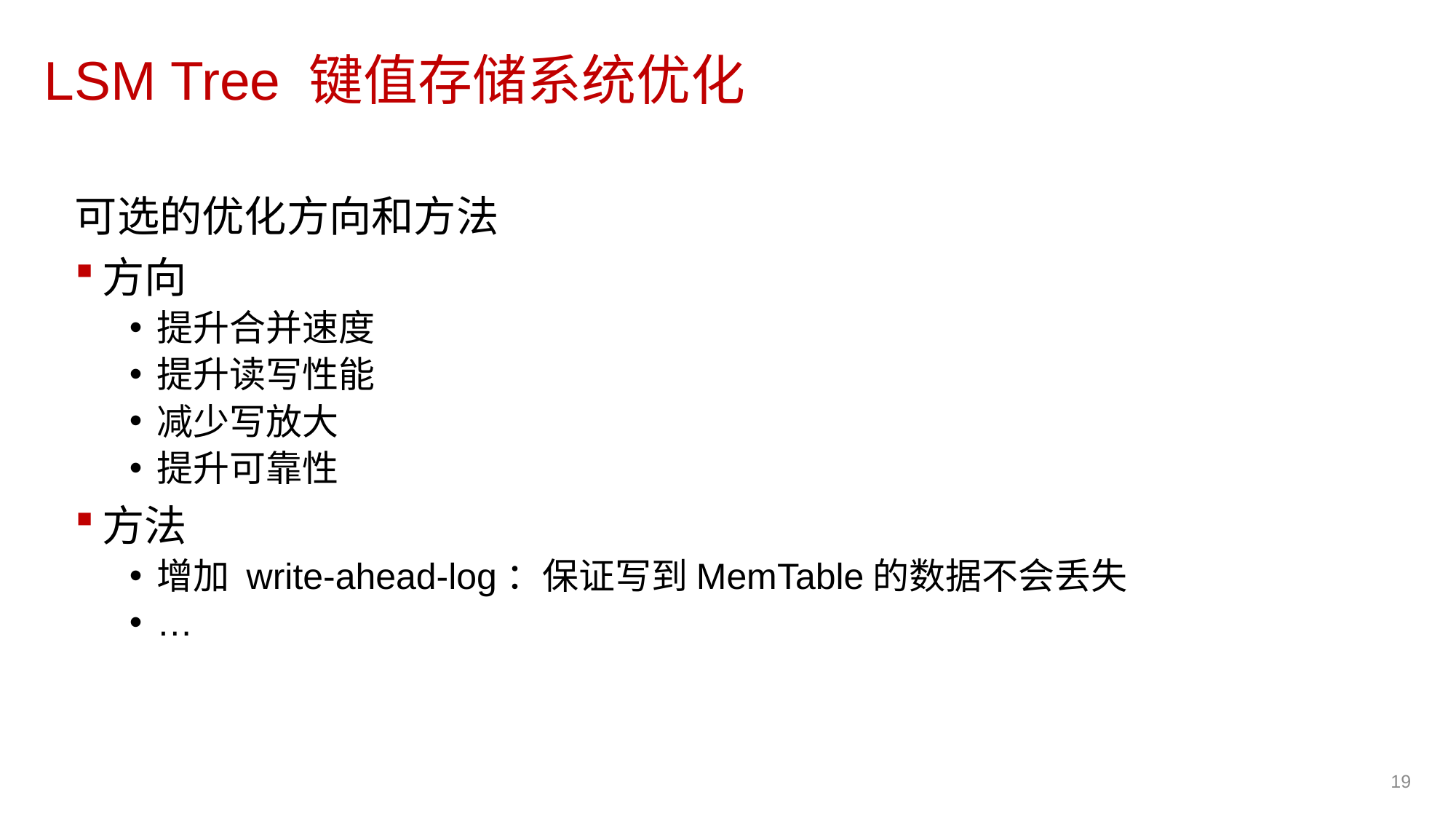

# LSM Tree 键值存储系统优化
可选的优化方向和方法
方向
提升合并速度
提升读写性能
减少写放大
提升可靠性
方法
增加 write-ahead-log：保证写到MemTable的数据不会丢失
…

19